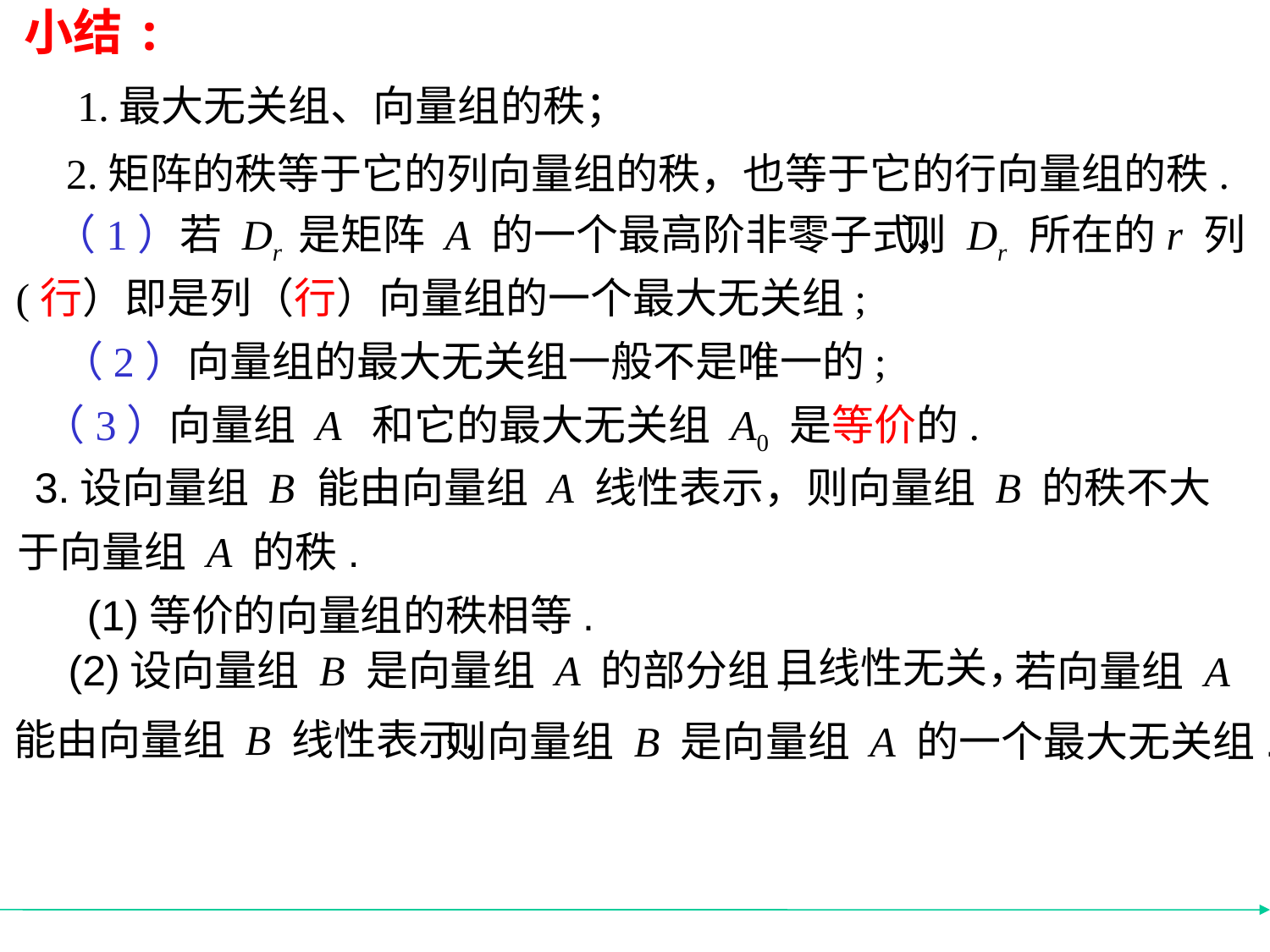

小结:
1.最大无关组、向量组的秩；
2.矩阵的秩等于它的列向量组的秩，也等于它的行向量组的秩.
（1）若 Dr 是矩阵 A 的一个最高阶非零子式，
则 Dr  所在的r 列
(行）即是列（行）向量组的一个最大无关组;
（2）向量组的最大无关组一般不是唯一的;
（3）向量组 A  和它的最大无关组 A0 是等价的.
3.设向量组 B 能由向量组 A 线性表示，则向量组 B 的秩不大
于向量组 A 的秩.
(1)等价的向量组的秩相等.
且线性无关，
(2)设向量组 B 是向量组 A 的部分组,
若向量组 A
能由向量组 B 线性表示，
则向量组 B 是向量组 A 的一个最大无关组.
10